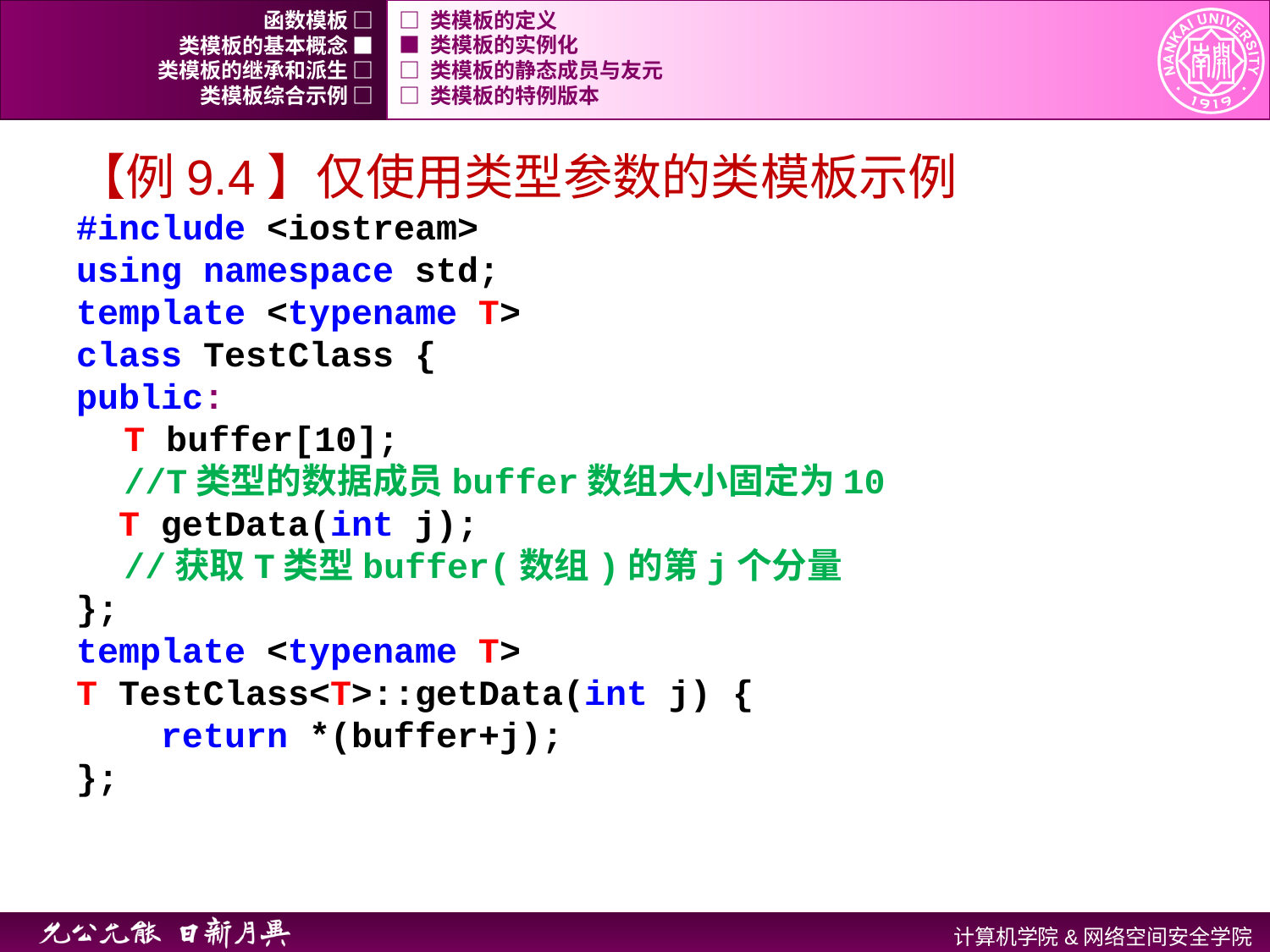

函数模板 □
□ 类模板的定义
类模板的基本概念 ■
■ 类模板的实例化
类模板的继承和派生 □
□ 类模板的静态成员与友元
类模板综合示例 □
□ 类模板的特例版本
【例9.4】仅使用类型参数的类模板示例
#include <iostream>
using namespace std;
template <typename T>
class TestClass {
public:
	T buffer[10];
	//T类型的数据成员buffer数组大小固定为10
  T getData(int j);
	//获取T类型buffer(数组)的第j个分量
};
template <typename T>
T TestClass<T>::getData(int j) {
    return *(buffer+j);
};